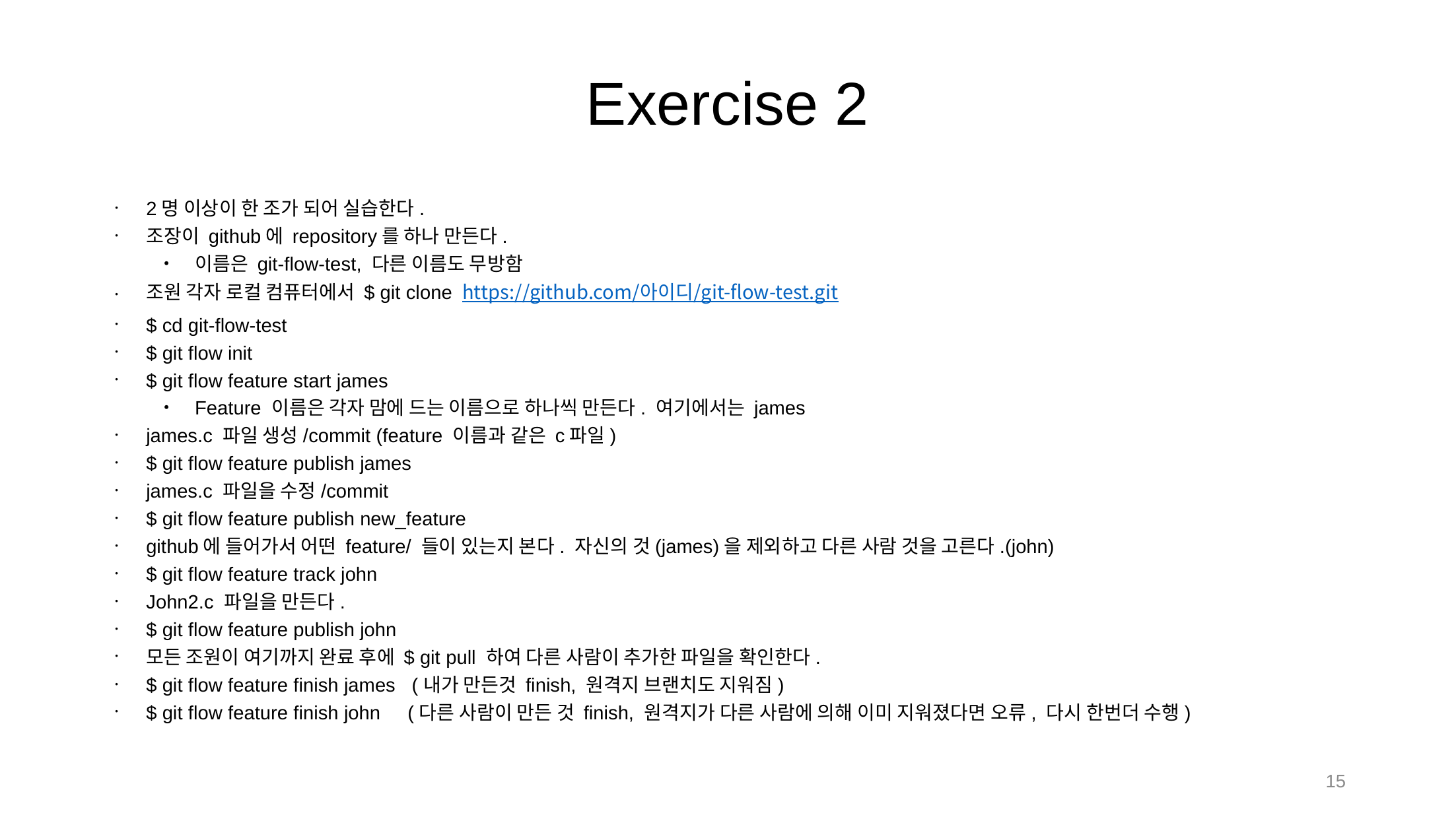

Exercise 2
2명 이상이 한 조가 되어 실습한다.
조장이 github에 repository를 하나 만든다.
이름은 git-flow-test, 다른 이름도 무방함
조원 각자 로컬 컴퓨터에서 $ git clone https://github.com/아이디/git-flow-test.git
$ cd git-flow-test
$ git flow init
$ git flow feature start james
Feature 이름은 각자 맘에 드는 이름으로 하나씩 만든다. 여기에서는 james
james.c 파일 생성/commit (feature 이름과 같은 c파일)
$ git flow feature publish james
james.c 파일을 수정/commit
$ git flow feature publish new_feature
github에 들어가서 어떤 feature/ 들이 있는지 본다. 자신의 것(james)을 제외하고 다른 사람 것을 고른다.(john)
$ git flow feature track john
John2.c 파일을 만든다.
$ git flow feature publish john
모든 조원이 여기까지 완료 후에 $ git pull 하여 다른 사람이 추가한 파일을 확인한다.
$ git flow feature finish james   (내가 만든것 finish, 원격지 브랜치도 지워짐)
$ git flow feature finish john     (다른 사람이 만든 것 finish, 원격지가 다른 사람에 의해 이미 지워졌다면 오류, 다시 한번더 수행)
15